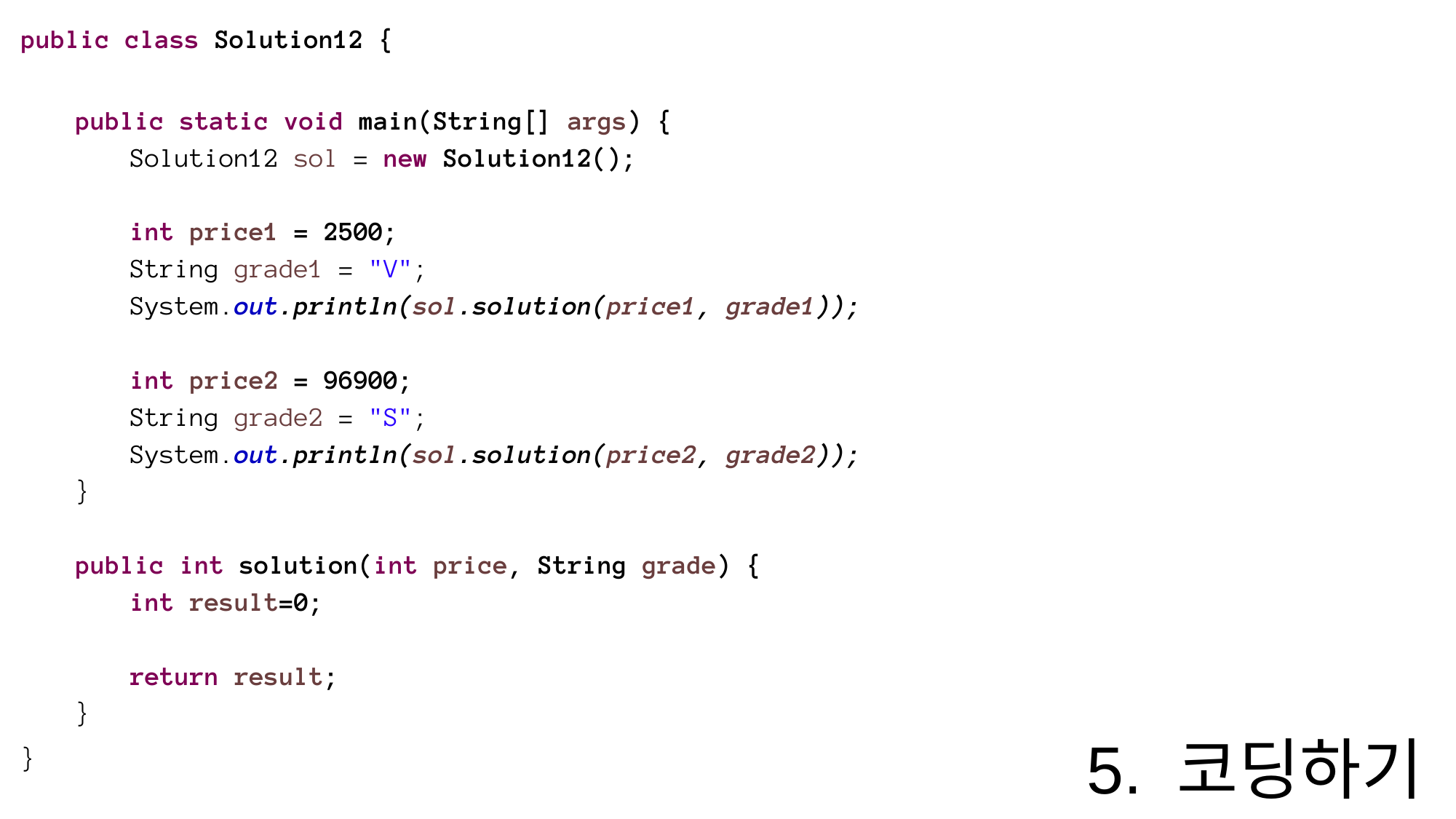

public class Solution12 {

public static void main(String[] args) {
Solution12 sol = new Solution12();

int price1 = 2500;
String grade1 = "V";
System.out.println(sol.solution(price1, grade1));

int price2 = 96900;
String grade2 = "S";
System.out.println(sol.solution(price2, grade2));
}

public int solution(int price, String grade) {
int result=0;

return result;
}
}
# 5. 코딩하기